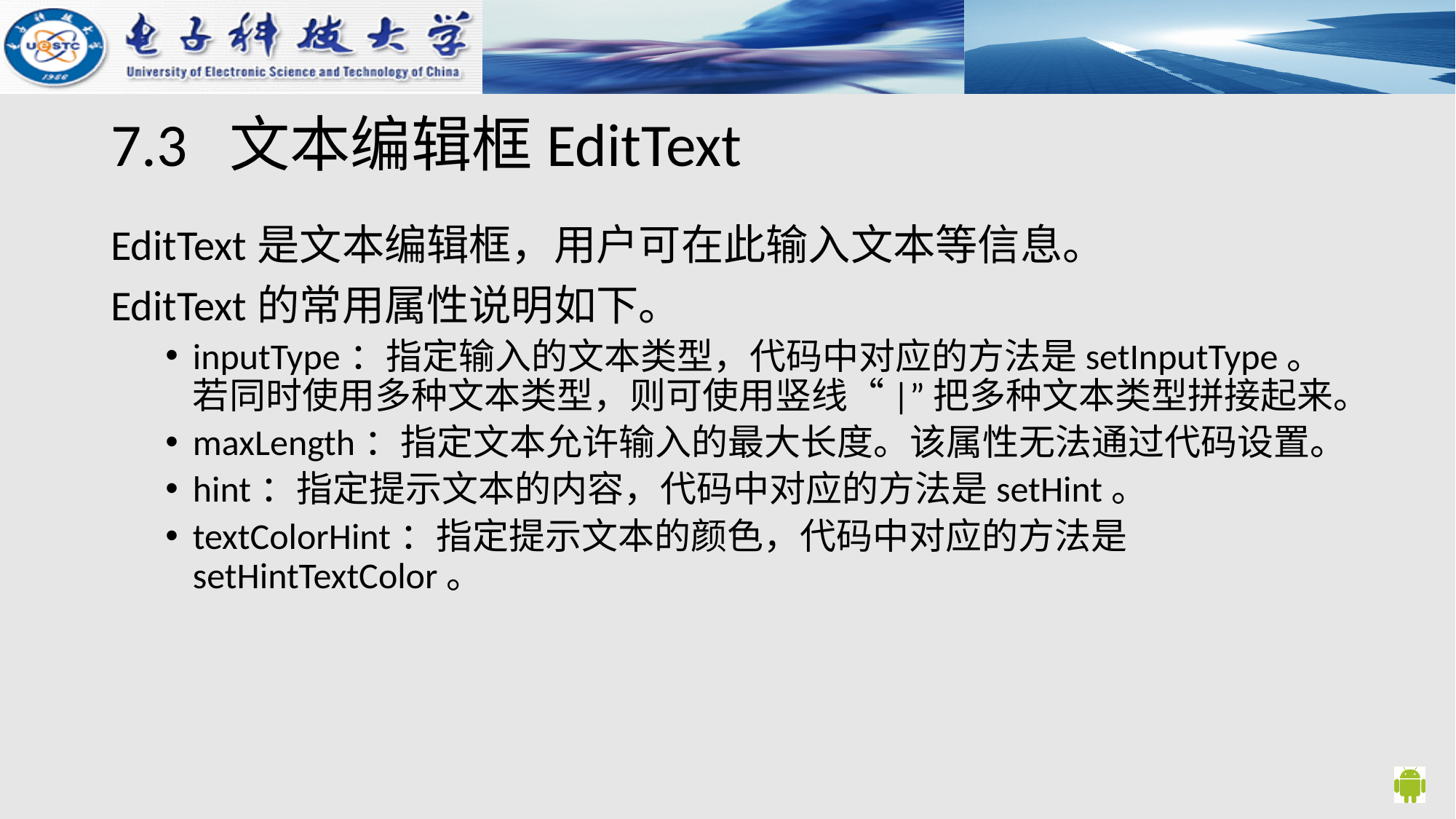

# 7.3  文本编辑框EditText
EditText是文本编辑框，用户可在此输入文本等信息。
EditText的常用属性说明如下。
inputType：指定输入的文本类型，代码中对应的方法是setInputType。若同时使用多种文本类型，则可使用竖线“|”把多种文本类型拼接起来。
maxLength：指定文本允许输入的最大长度。该属性无法通过代码设置。
hint：指定提示文本的内容，代码中对应的方法是setHint。
textColorHint：指定提示文本的颜色，代码中对应的方法是setHintTextColor。